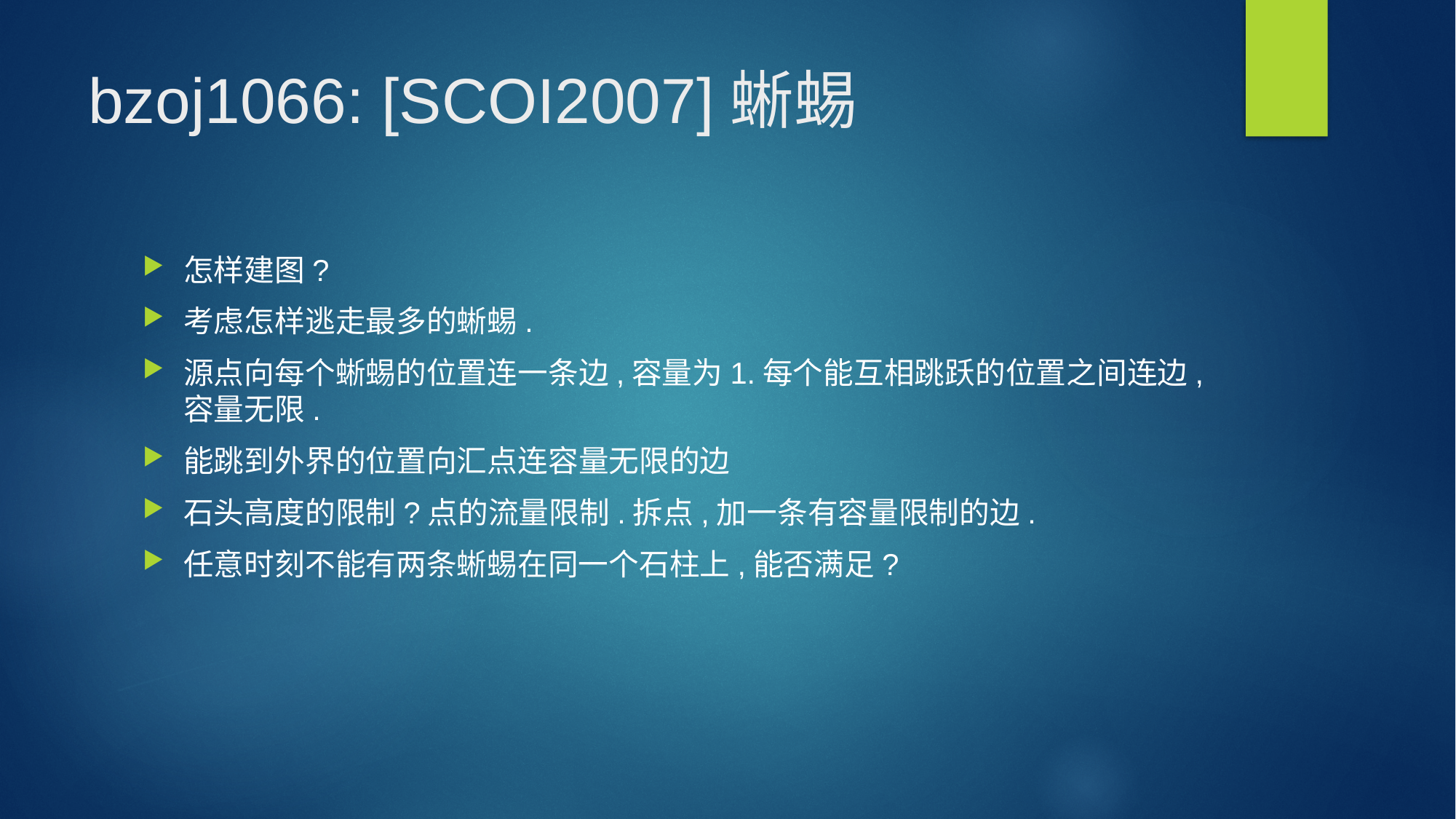

# bzoj1066: [SCOI2007]蜥蜴
怎样建图?
考虑怎样逃走最多的蜥蜴.
源点向每个蜥蜴的位置连一条边,容量为1.每个能互相跳跃的位置之间连边,容量无限.
能跳到外界的位置向汇点连容量无限的边
石头高度的限制?点的流量限制.拆点,加一条有容量限制的边.
任意时刻不能有两条蜥蜴在同一个石柱上,能否满足?